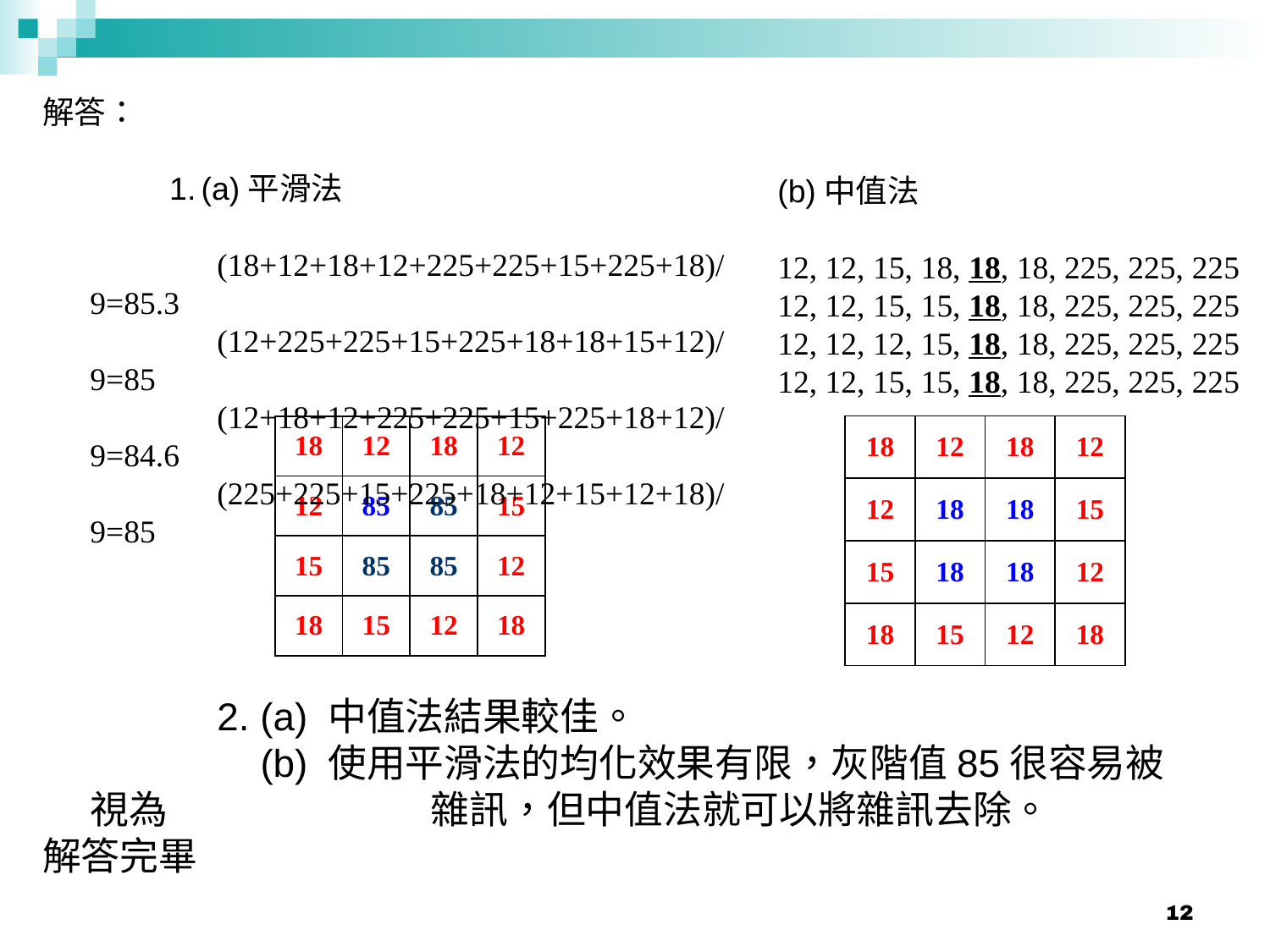

解答：

(a)平滑法

		(18+12+18+12+225+225+15+225+18)/9=85.3
		(12+225+225+15+225+18+18+15+12)/9=85
		(12+18+12+225+225+15+225+18+12)/9=84.6
		(225+225+15+225+18+12+15+12+18)/9=85
(b)中值法

12, 12, 15, 18, 18, 18, 225, 225, 225
12, 12, 15, 15, 18, 18, 225, 225, 225
12, 12, 12, 15, 18, 18, 225, 225, 225
12, 12, 15, 15, 18, 18, 225, 225, 225
| 18 | 12 | 18 | 12 |
| --- | --- | --- | --- |
| 12 | 18 | 18 | 15 |
| 15 | 18 | 18 | 12 |
| 18 | 15 | 12 | 18 |
| 18 | 12 | 18 | 12 |
| --- | --- | --- | --- |
| 12 | 85 | 85 | 15 |
| 15 | 85 | 85 | 12 |
| 18 | 15 | 12 | 18 |
		2. (a) 中值法結果較佳。
    		    (b) 使用平滑法的均化效果有限，灰階值85很容易被視為		          雜訊，但中值法就可以將雜訊去除。
解答完畢
12